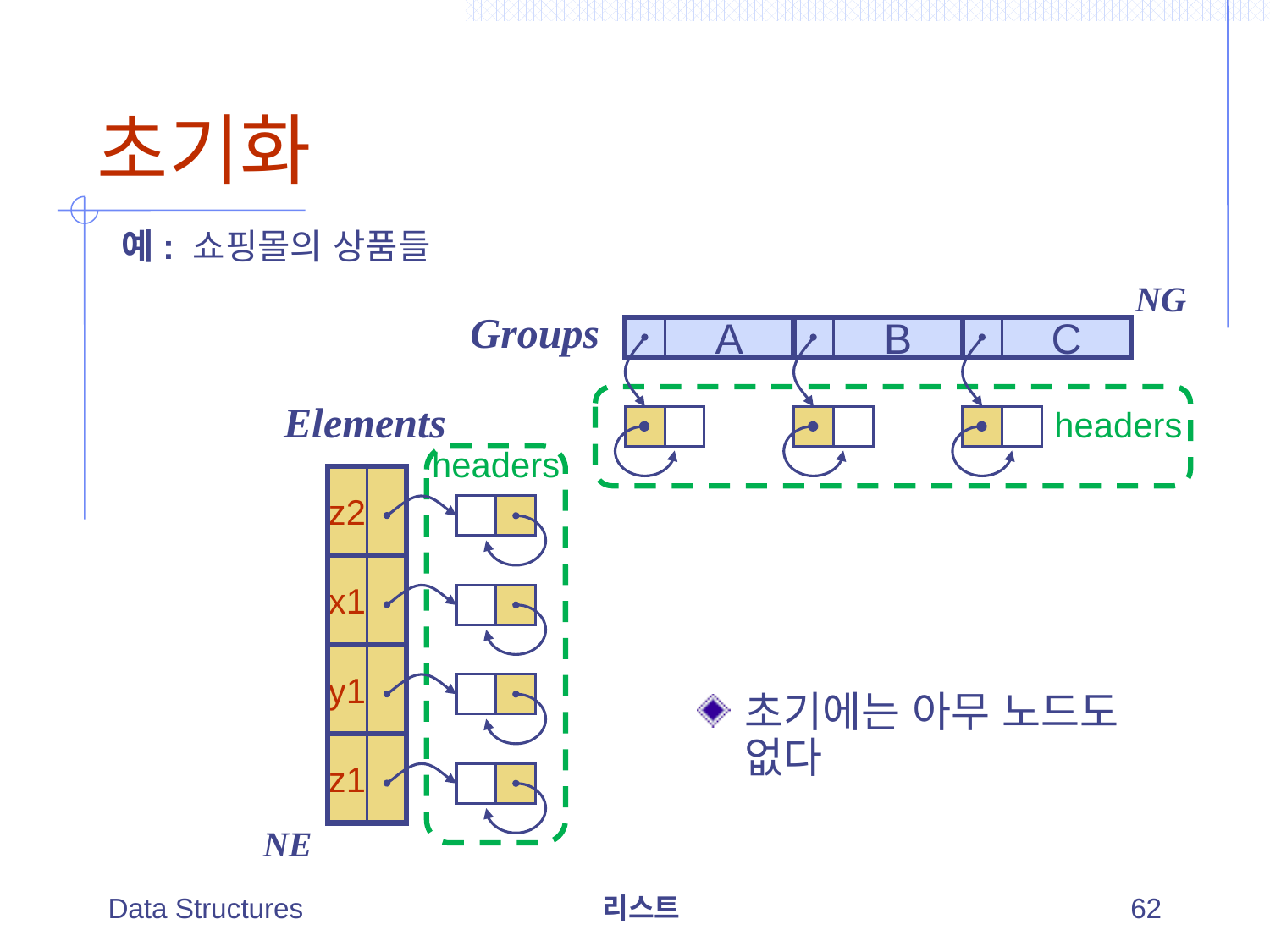

# 초기화
예: 쇼핑몰의 상품들
NG
Groups

A

B

C

Elements
headers

headers

z2

x1

y1

초기에는 아무 노드도 없다

z1

NE
Data Structures
리스트
62